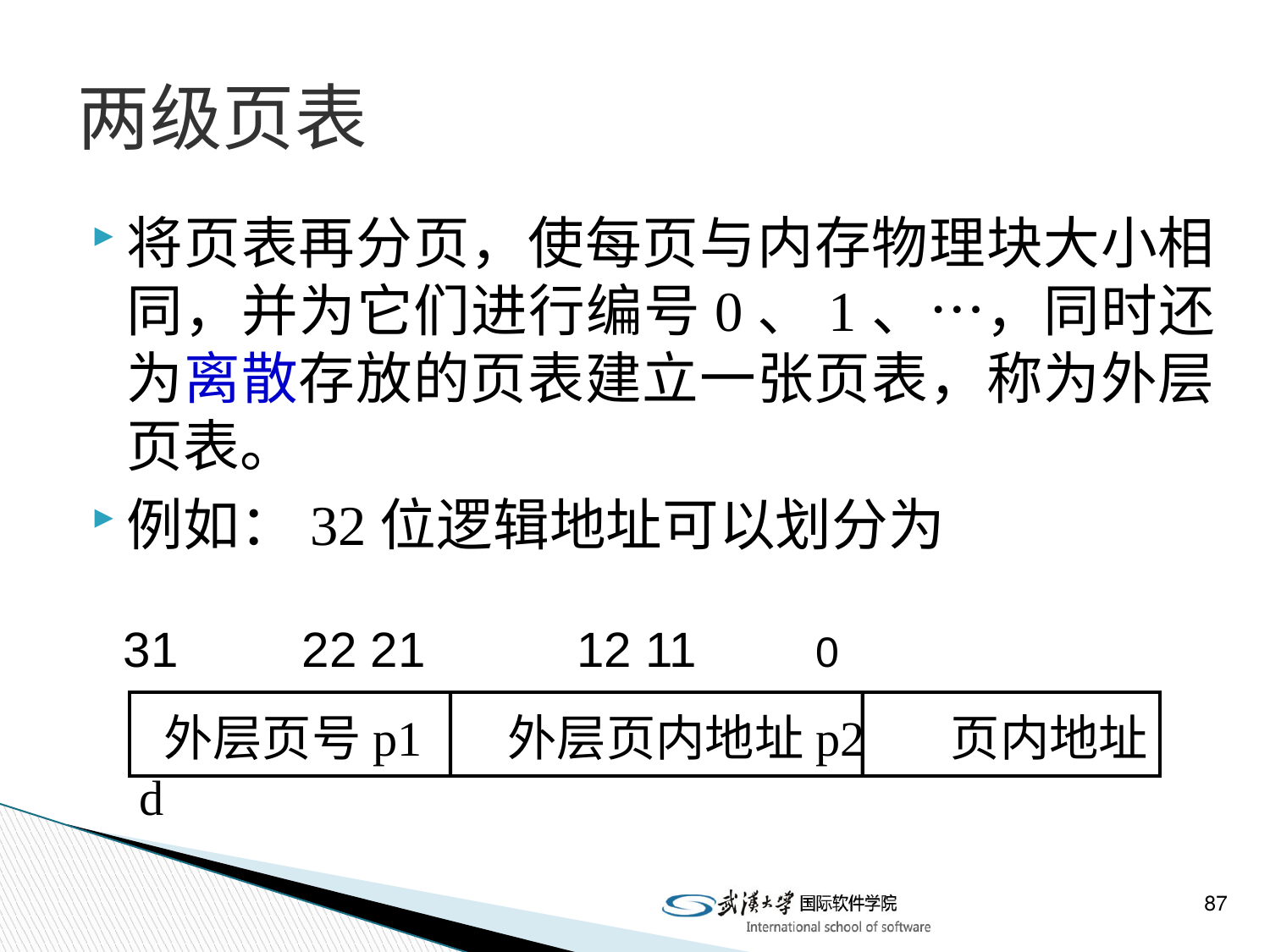

# 两级页表
将页表再分页，使每页与内存物理块大小相同，并为它们进行编号0、1、…，同时还为离散存放的页表建立一张页表，称为外层页表。
例如：32位逻辑地址可以划分为
31         22 21           12 11          0
  外层页号p1      外层页内地址p2      页内地址d